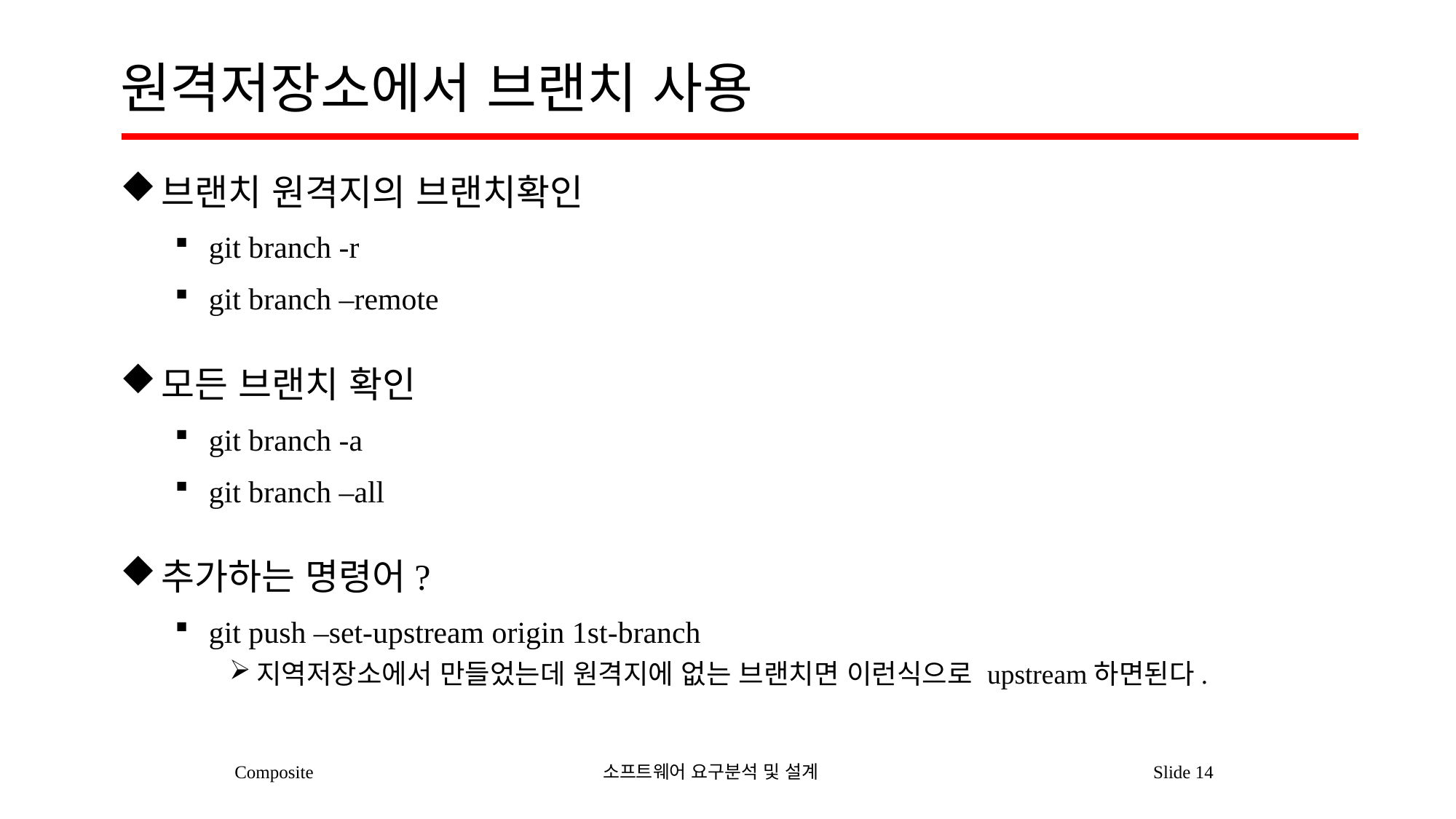

# 원격저장소에서 브랜치 사용
브랜치 원격지의 브랜치확인
git branch -r
git branch –remote
모든 브랜치 확인
git branch -a
git branch –all
추가하는 명령어?
git push –set-upstream origin 1st-branch
지역저장소에서 만들었는데 원격지에 없는 브랜치면 이런식으로 upstream하면된다.